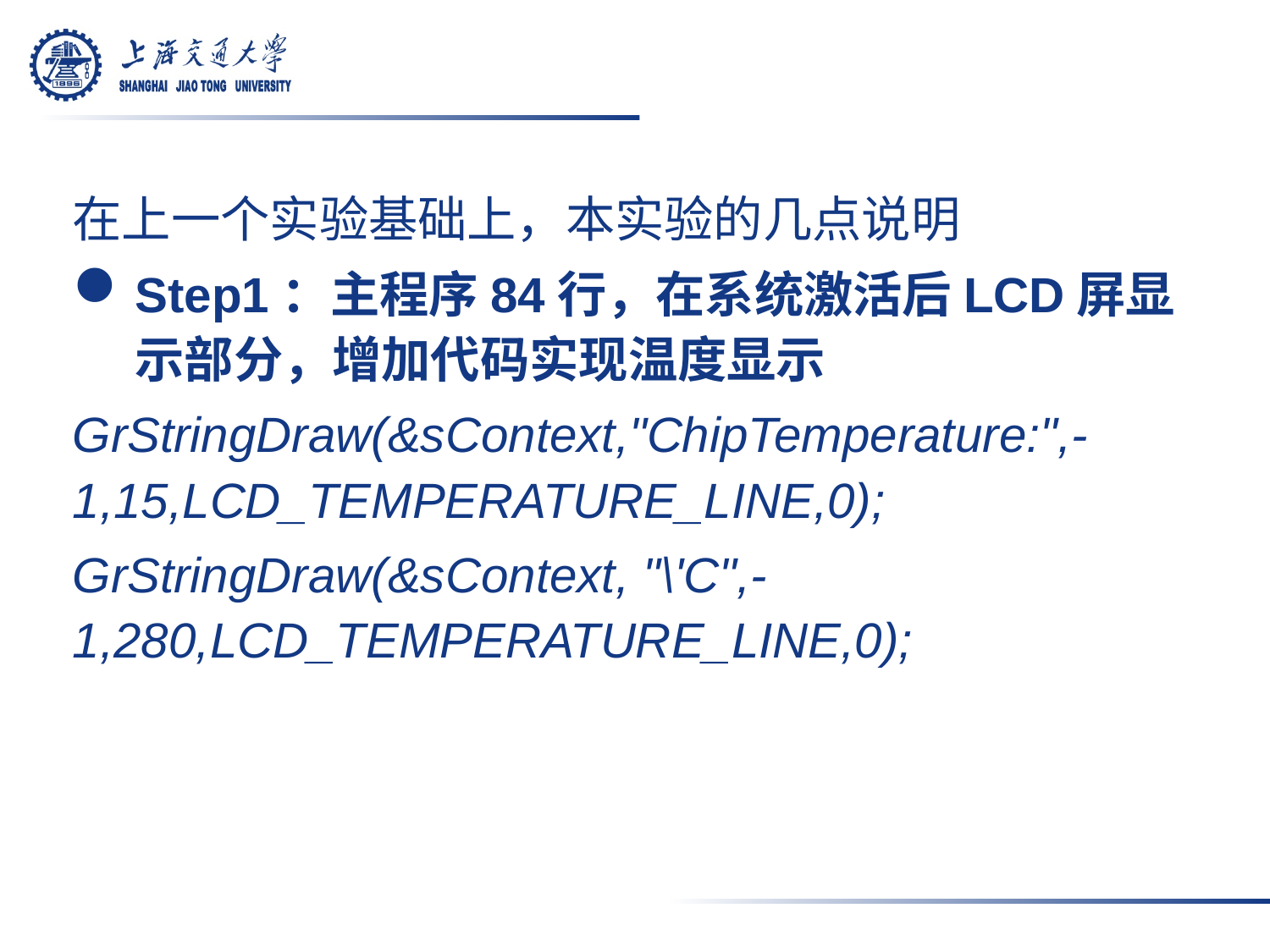

#
在上一个实验基础上，本实验的几点说明
Step1：主程序84行，在系统激活后LCD屏显示部分，增加代码实现温度显示
GrStringDraw(&sContext,"ChipTemperature:",-1,15,LCD_TEMPERATURE_LINE,0);
GrStringDraw(&sContext, "\'C",-1,280,LCD_TEMPERATURE_LINE,0);